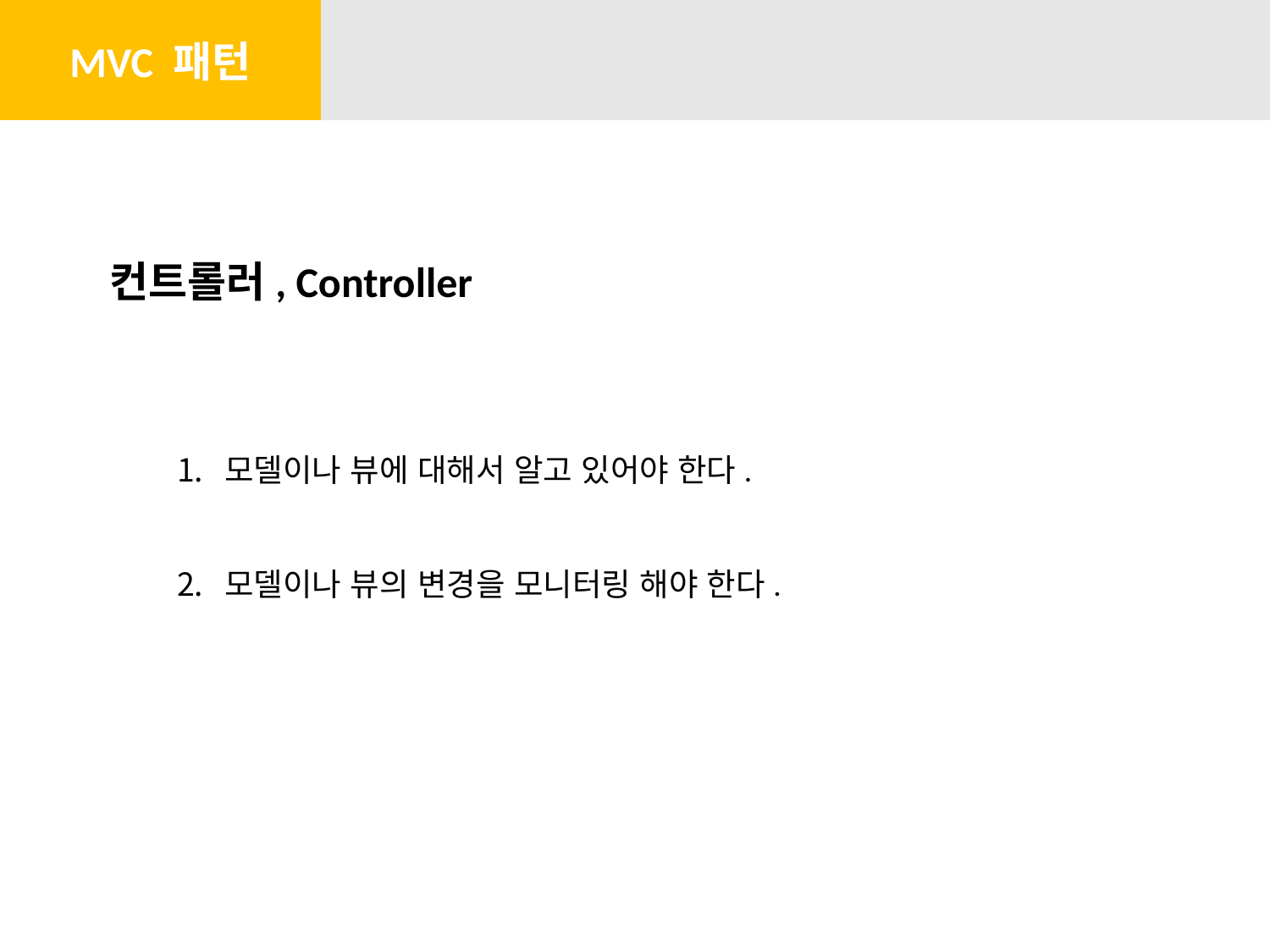

MVC 패턴

컨트롤러, Controller
모델이나 뷰에 대해서 알고 있어야 한다.
모델이나 뷰의 변경을 모니터링 해야 한다.